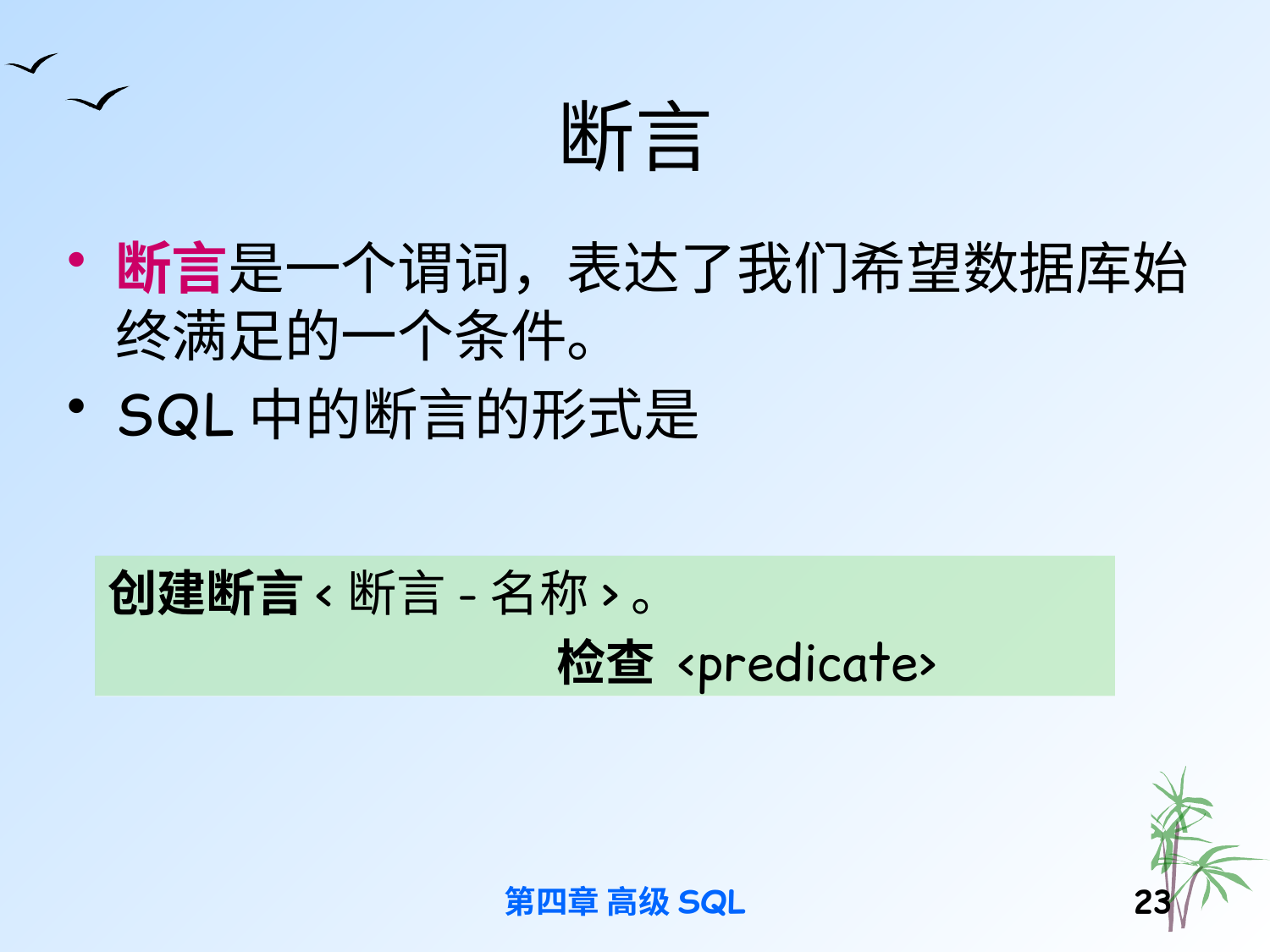

# 断言
断言是一个谓词，表达了我们希望数据库始终满足的一个条件。
SQL中的断言的形式是

创建断言<断言-名称>。
                                       检查 <predicate>
第四章 高级SQL
23